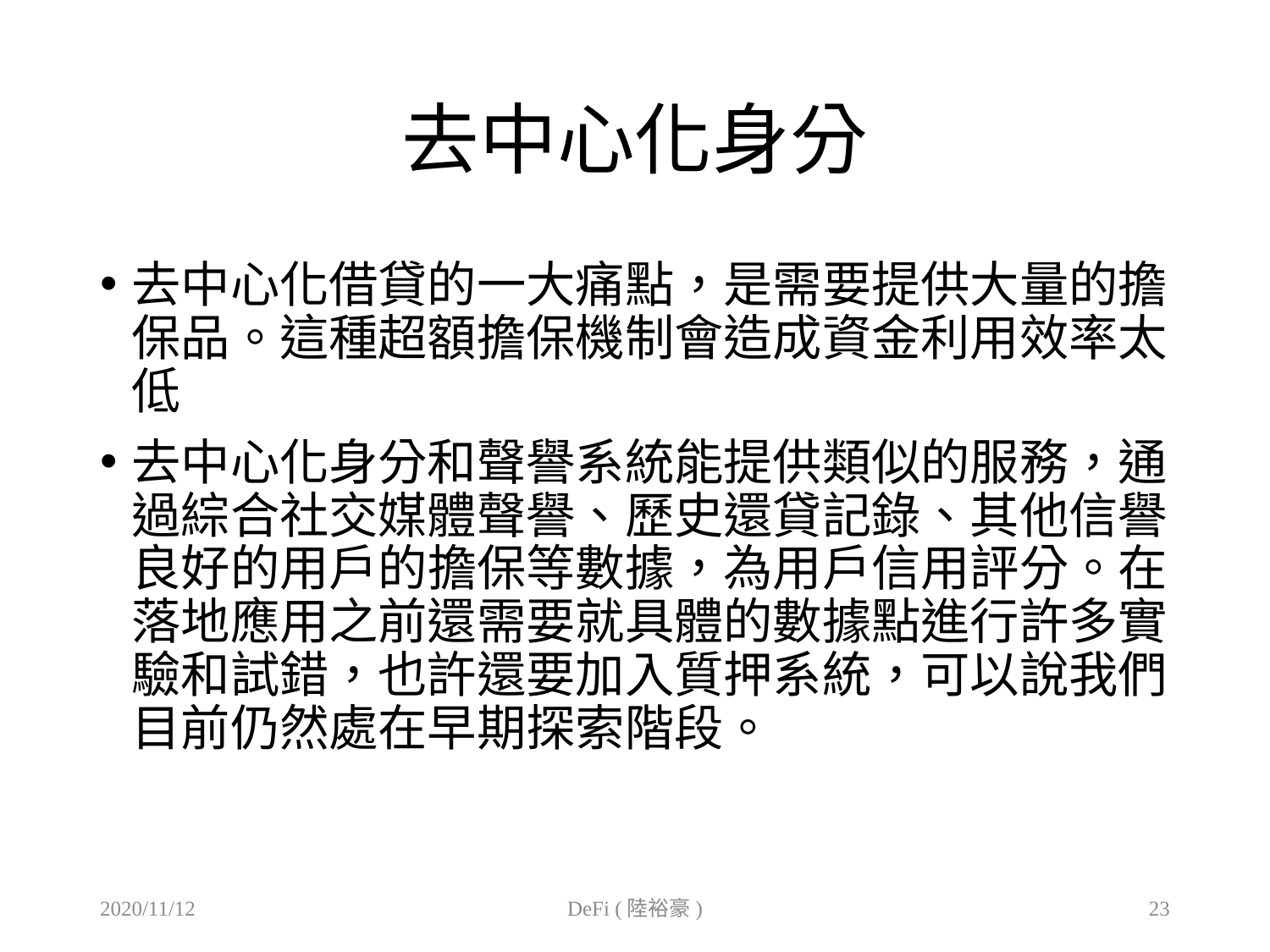

# 去中心化身分
去中心化借貸的一大痛點，是需要提供大量的擔保品。這種超額擔保機制會造成資金利用效率太低
去中心化身分和聲譽系統能提供類似的服務，通過綜合社交媒體聲譽、歷史還貸記錄、其他信譽良好的用戶的擔保等數據，為用戶信用評分。在落地應用之前還需要就具體的數據點進行許多實驗和試錯，也許還要加入質押系統，可以說我們目前仍然處在早期探索階段。
2020/11/12
DeFi (陸裕豪)
23